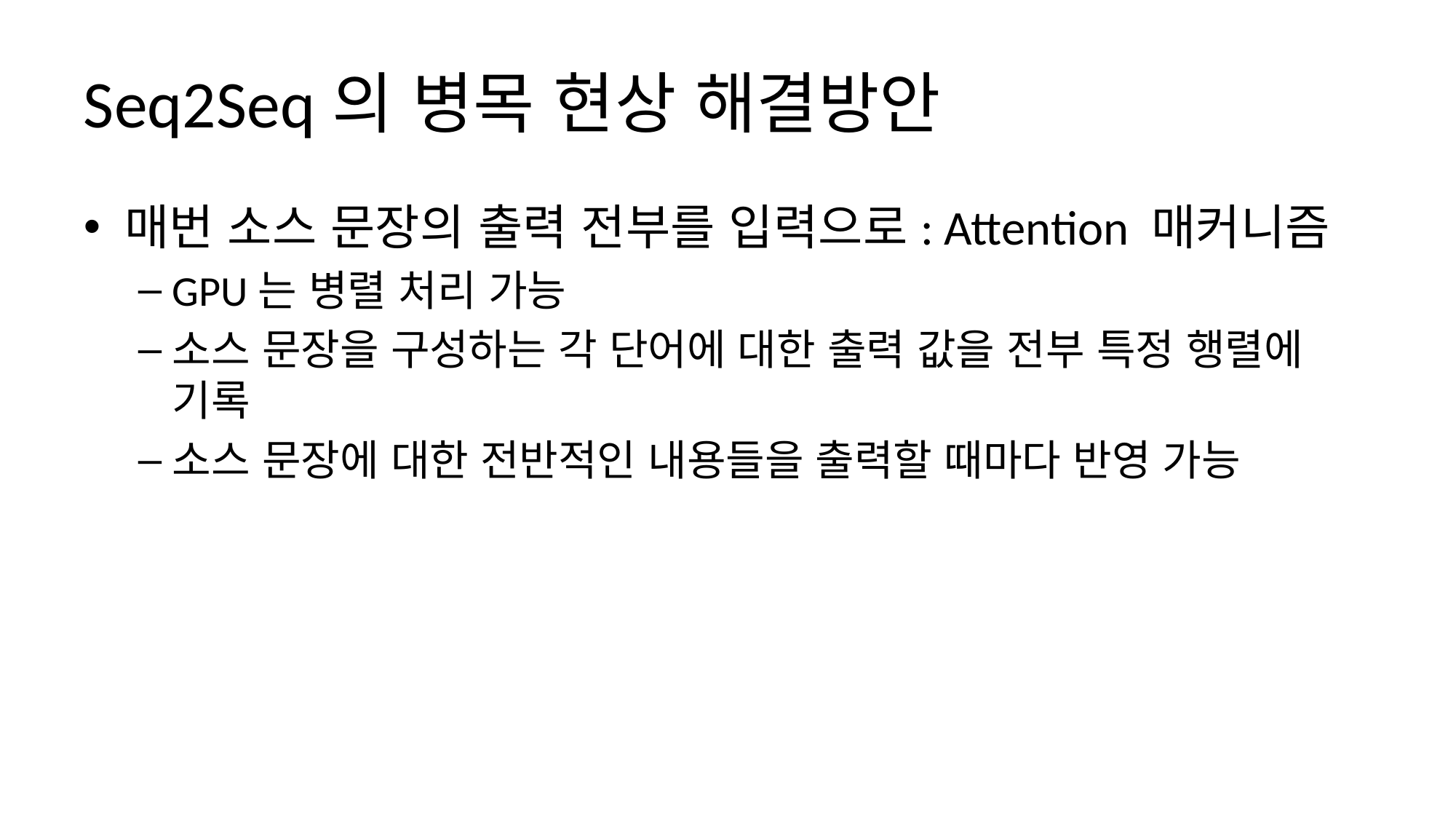

# Seq2Seq의 병목 현상 해결방안
매번 소스 문장의 출력 전부를 입력으로: Attention 매커니즘
GPU는 병렬 처리 가능
소스 문장을 구성하는 각 단어에 대한 출력 값을 전부 특정 행렬에 기록
소스 문장에 대한 전반적인 내용들을 출력할 때마다 반영 가능